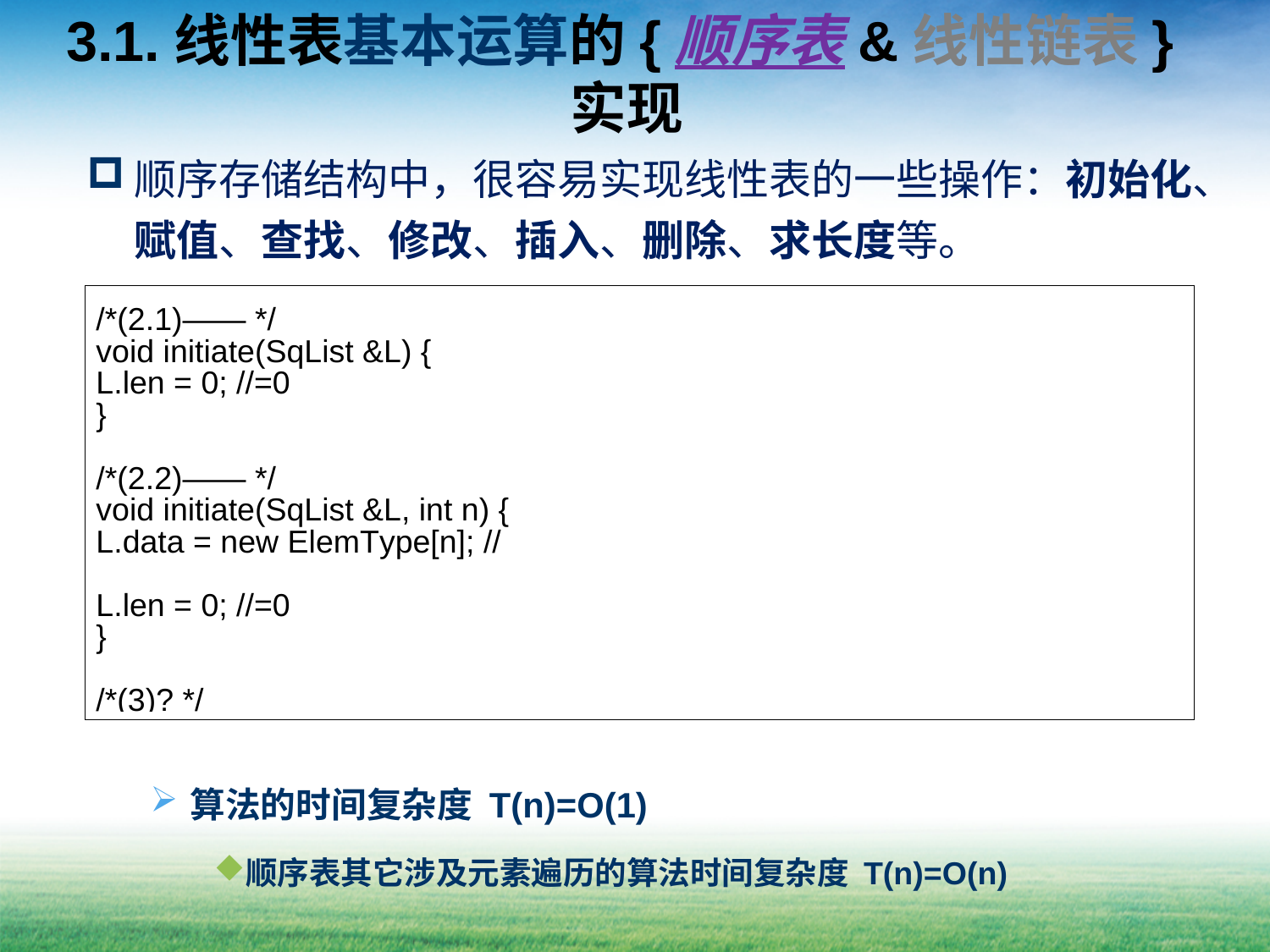

# 3.1.线性表基本运算的{顺序表&线性链表}实现
顺序存储结构中，很容易实现线性表的一些操作：初始化、赋值、查找、修改、插入、删除、求长度等。

算法的时间复杂度 T(n)=O(1)
顺序表其它涉及元素遍历的算法时间复杂度 T(n)=O(n)